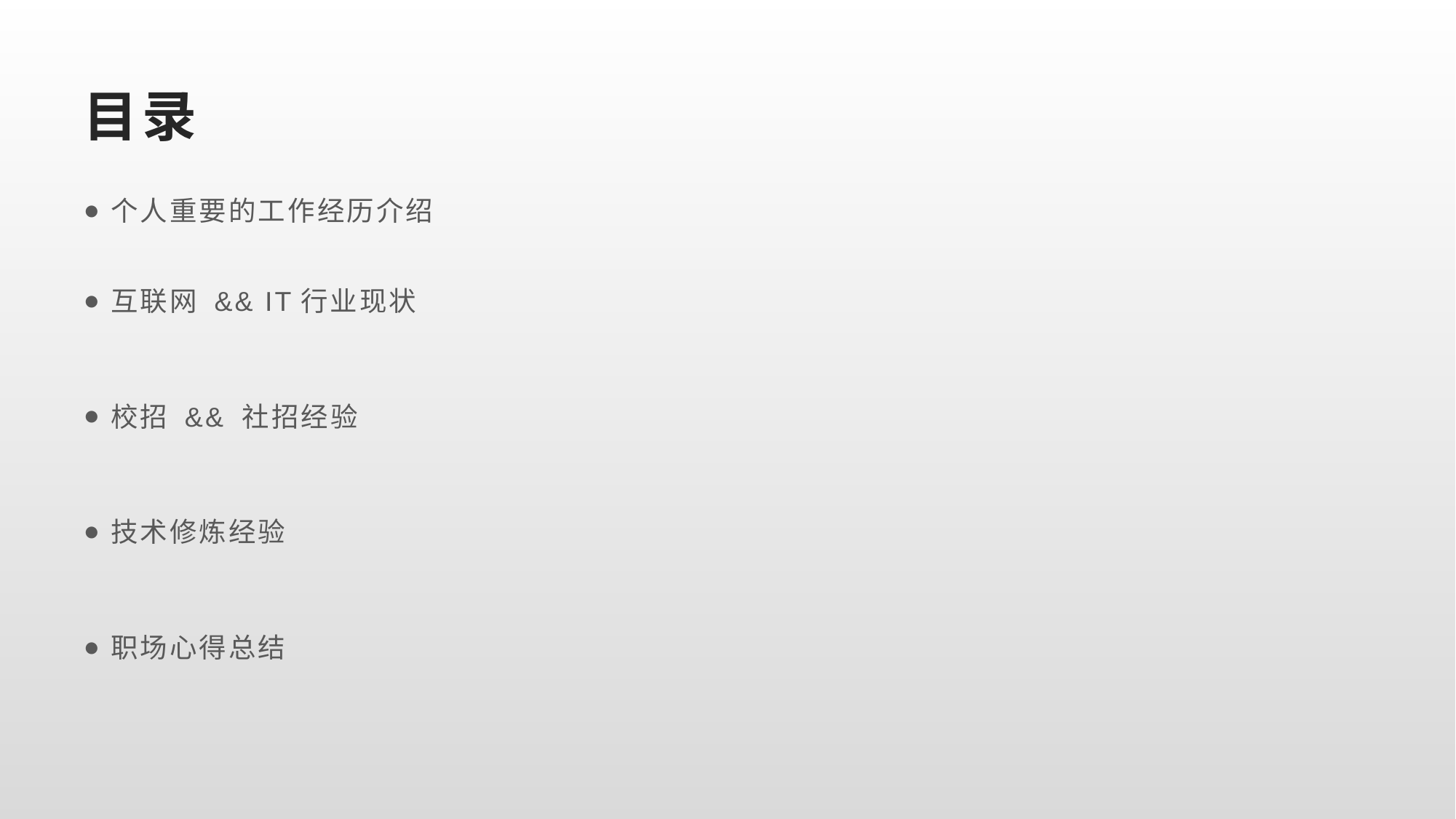

# 目录
个人重要的工作经历介绍
互联网 && IT行业现状

校招 && 社招经验

技术修炼经验

职场心得总结